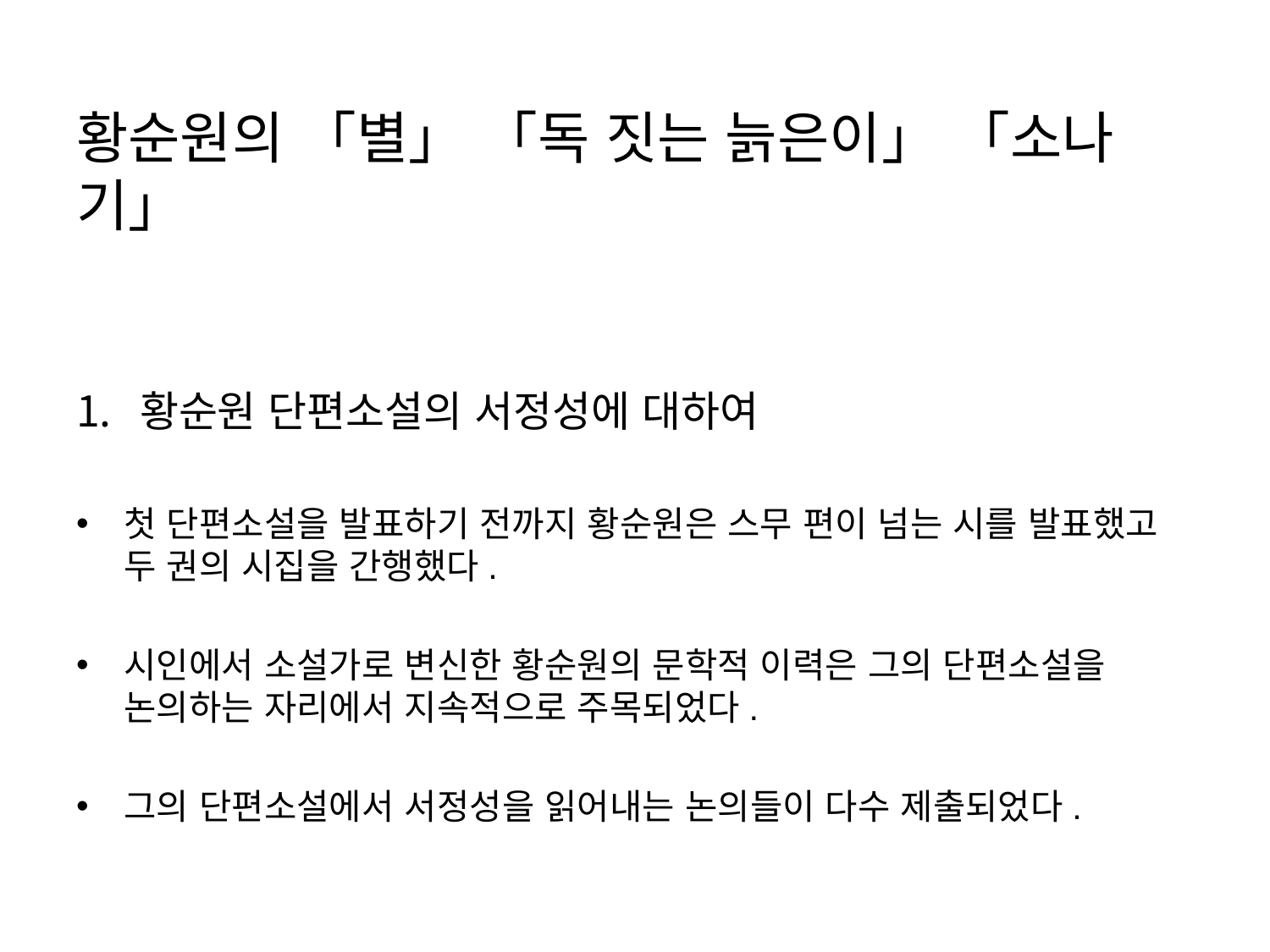

황순원의 「별」 「독 짓는 늙은이」 「소나기」

황순원 단편소설의 서정성에 대하여

첫 단편소설을 발표하기 전까지 황순원은 스무 편이 넘는 시를 발표했고 두 권의 시집을 간행했다.

시인에서 소설가로 변신한 황순원의 문학적 이력은 그의 단편소설을 논의하는 자리에서 지속적으로 주목되었다.

그의 단편소설에서 서정성을 읽어내는 논의들이 다수 제출되었다.